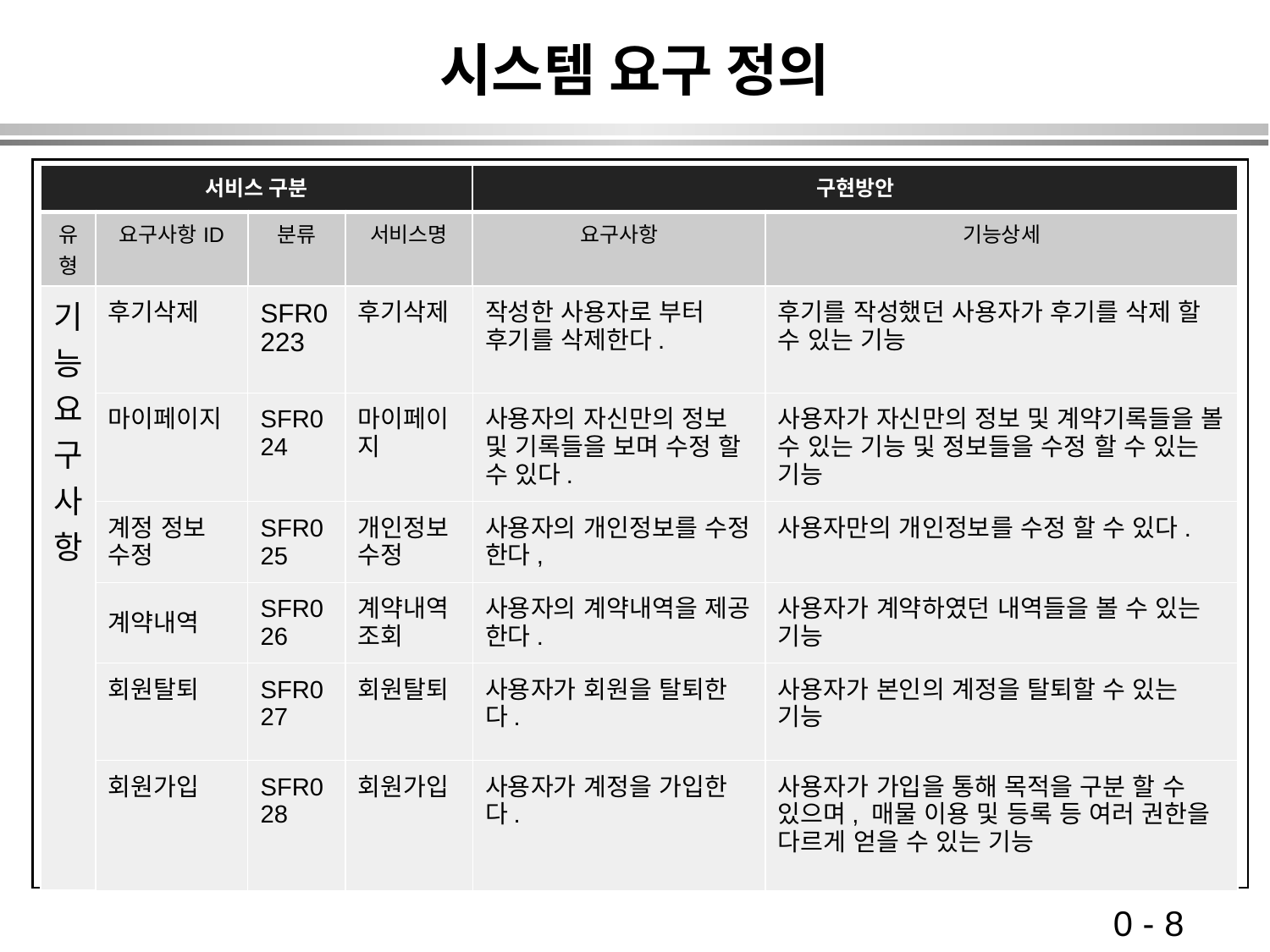

# 시스템 요구 정의
| 서비스 구분 |  |  |  | 구현방안 |  |
| --- | --- | --- | --- | --- | --- |
| 유형 | 요구사항ID | 분류 | 서비스명 | 요구사항 | 기능상세 |
| 기능요구사항 | 후기삭제 | SFR0223 | 후기삭제 | 작성한 사용자로 부터 후기를 삭제한다. | 후기를 작성했던 사용자가 후기를 삭제 할 수 있는 기능 |
|  | 마이페이지 | SFR024 | 마이페이지 | 사용자의 자신만의 정보 및 기록들을 보며 수정 할 수 있다. | 사용자가 자신만의 정보 및 계약기록들을 볼 수 있는 기능 및 정보들을 수정 할 수 있는 기능 |
|  | 계정 정보 수정 | SFR025 | 개인정보수정 | 사용자의 개인정보를 수정 한다, | 사용자만의 개인정보를 수정 할 수 있다. |
|  | 계약내역 | SFR026 | 계약내역 조회 | 사용자의 계약내역을 제공 한다. | 사용자가 계약하였던 내역들을 볼 수 있는 기능 |
|  | 회원탈퇴 | SFR027 | 회원탈퇴 | 사용자가 회원을 탈퇴한다. | 사용자가 본인의 계정을 탈퇴할 수 있는 기능 |
|  | 회원가입 | SFR028 | 회원가입 | 사용자가 계정을 가입한다. | 사용자가 가입을 통해 목적을 구분 할 수 있으며, 매물 이용 및 등록 등 여러 권한을 다르게 얻을 수 있는 기능 |